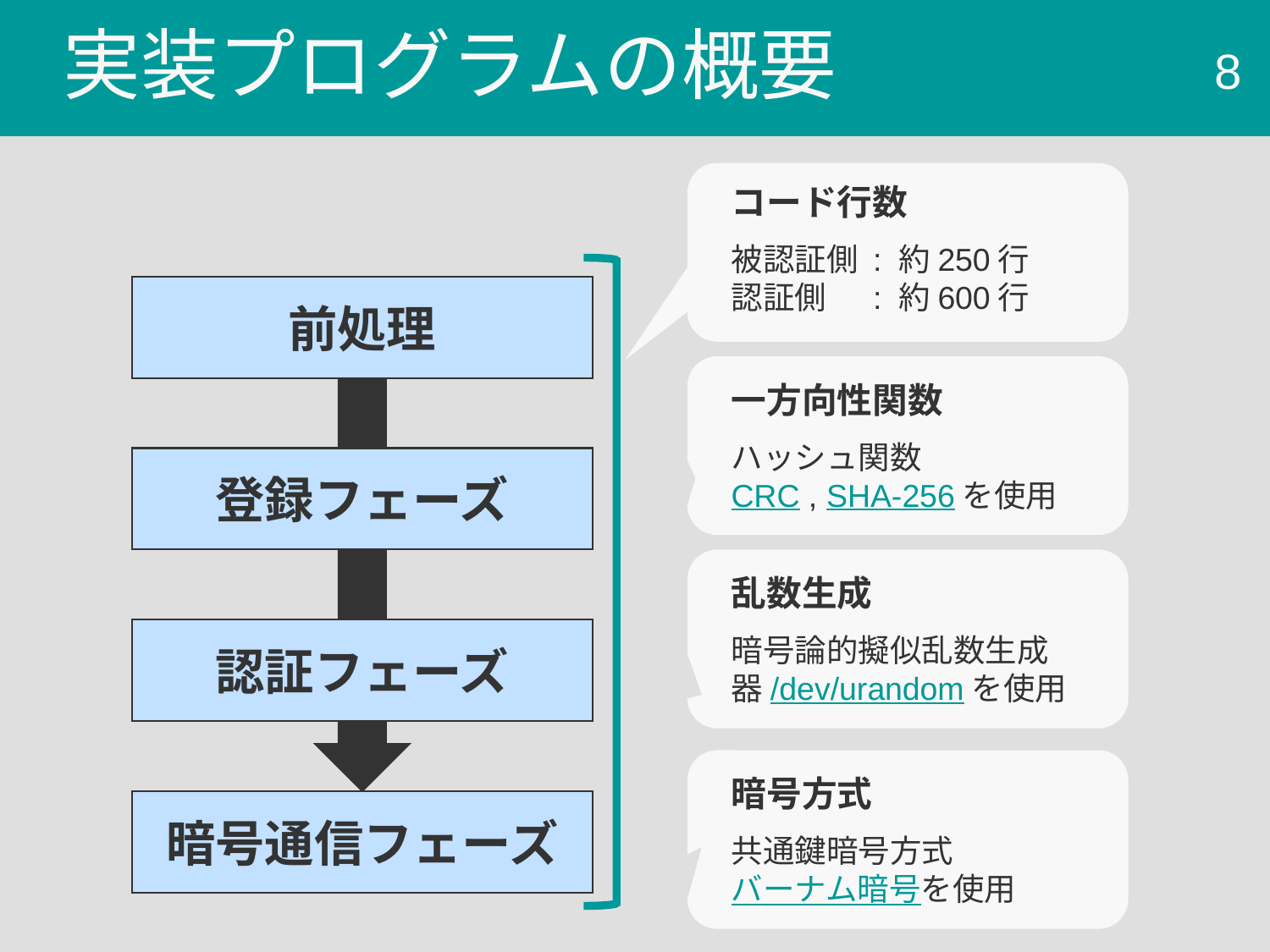

# 実装プログラムの概要
8
コード行数

被認証側 : 約250行
認証側 　: 約600行

前処理
一方向性関数

ハッシュ関数
CRC , SHA-256を使用

登録フェーズ
乱数生成

暗号論的擬似乱数生成器/dev/urandomを使用
認証フェーズ
暗号方式

共通鍵暗号方式
バーナム暗号を使用
暗号通信フェーズ